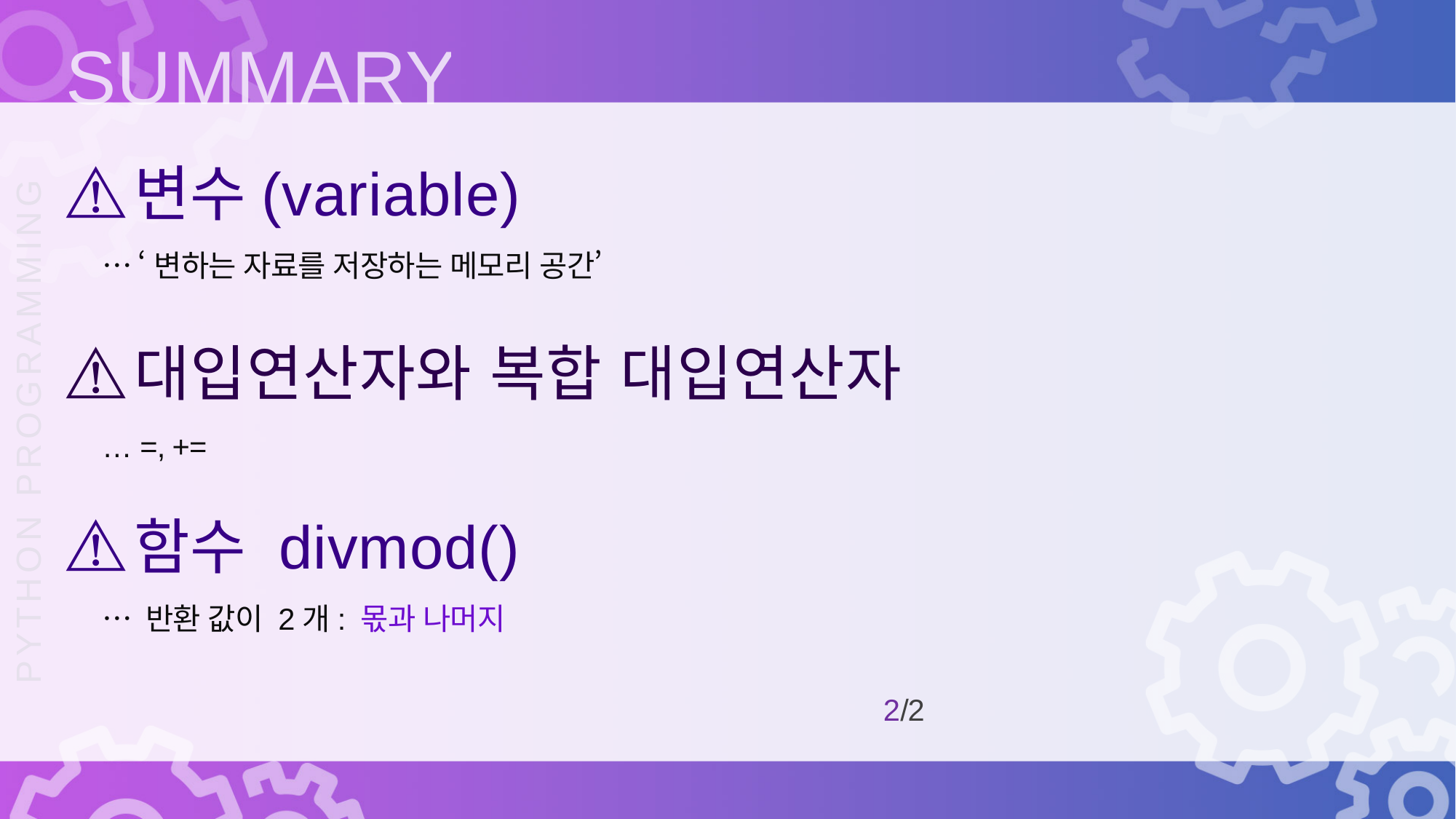

변수(variable)
… ‘변하는 자료를 저장하는 메모리 공간’
대입연산자와 복합 대입연산자
… =, +=
함수 divmod()
… 반환 값이 2개: 몫과 나머지
2/2